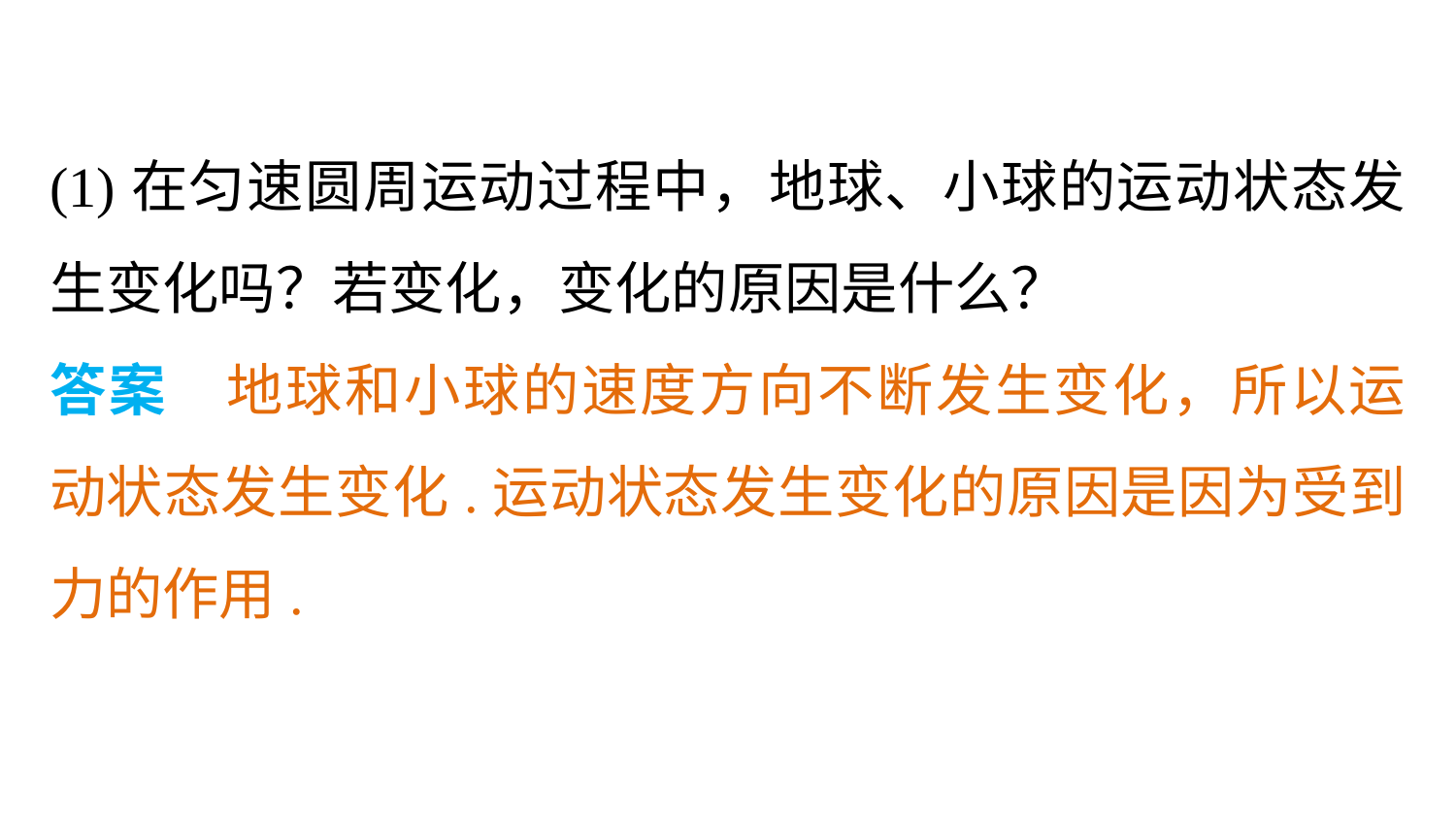

(1)在匀速圆周运动过程中，地球、小球的运动状态发生变化吗？若变化，变化的原因是什么？
答案　地球和小球的速度方向不断发生变化，所以运动状态发生变化.运动状态发生变化的原因是因为受到力的作用.